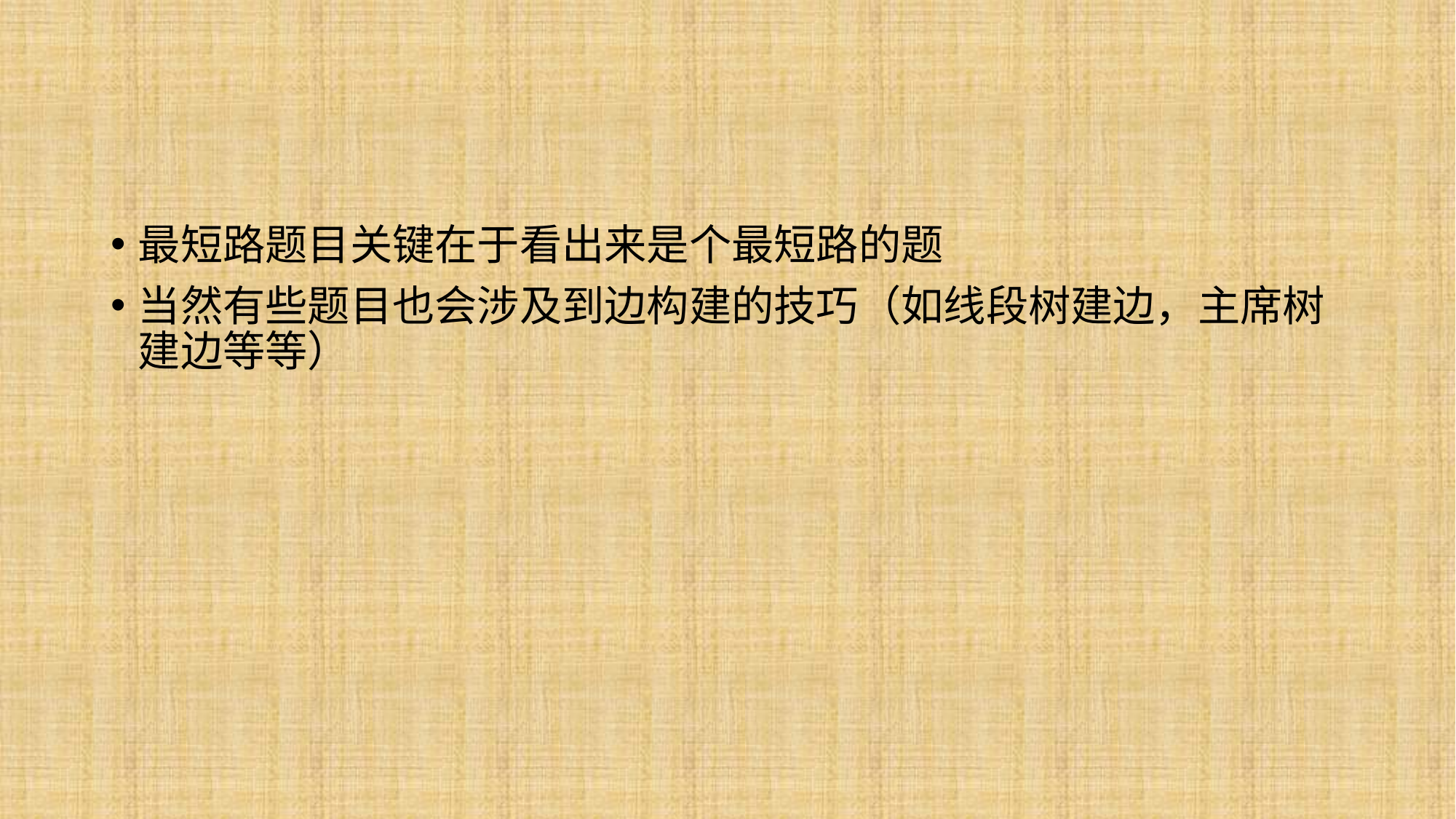

#
最短路题目关键在于看出来是个最短路的题
当然有些题目也会涉及到边构建的技巧（如线段树建边，主席树建边等等）